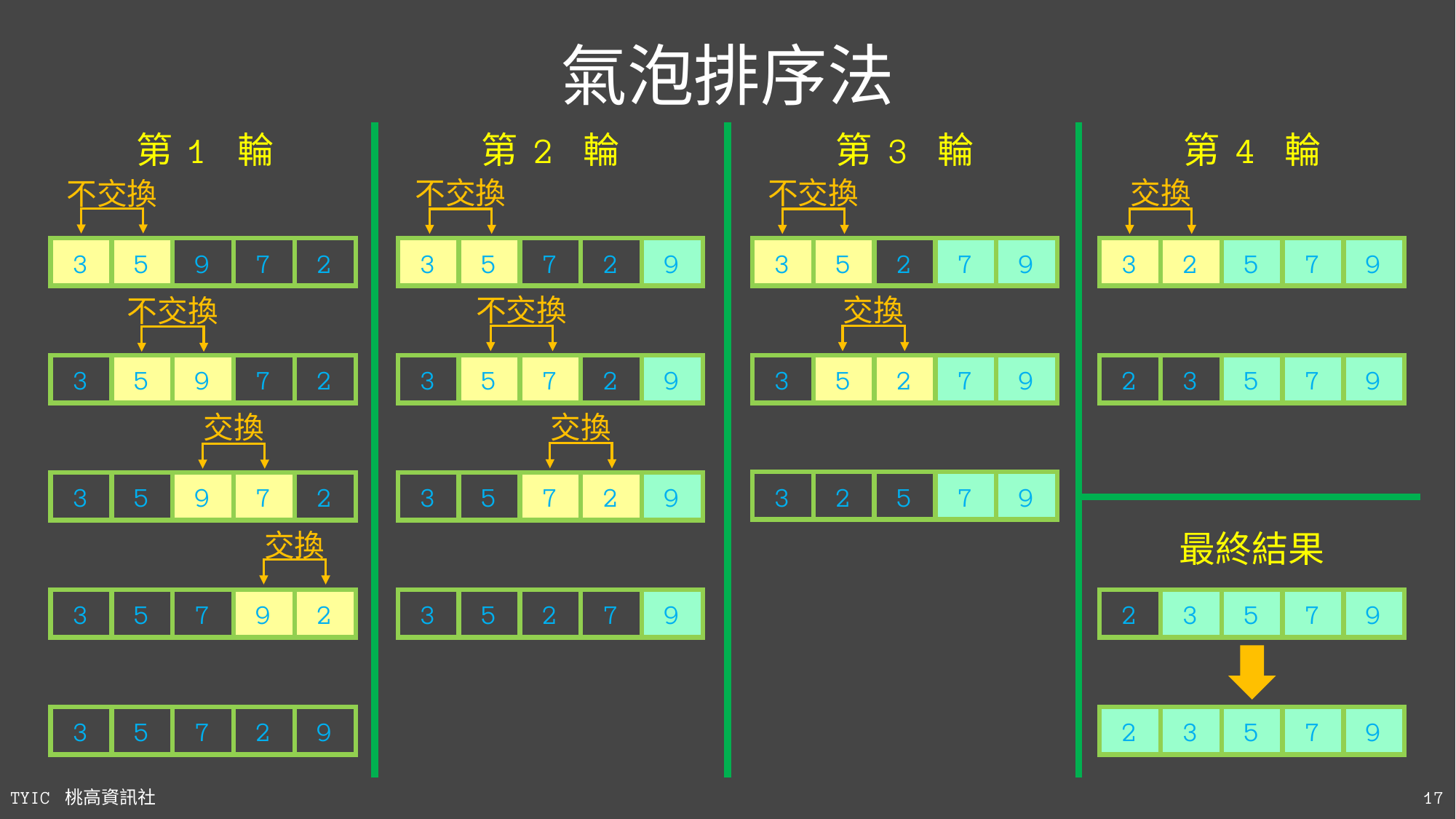

# 氣泡排序法
第 1 輪
第 2 輪
第 3 輪
第 4 輪
不交換
不交換
交換
不交換
3
5
9
7
2
3
5
7
2
9
3
5
2
7
9
3
2
5
7
9
不交換
交換
不交換
3
5
9
7
2
3
5
7
2
9
3
5
2
7
9
2
3
5
7
9
交換
交換
3
2
5
7
9
3
5
9
7
2
3
5
7
2
9
交換
最終結果
3
5
7
9
2
3
5
2
7
9
2
3
5
7
9

3
5
7
2
9
2
3
5
7
9